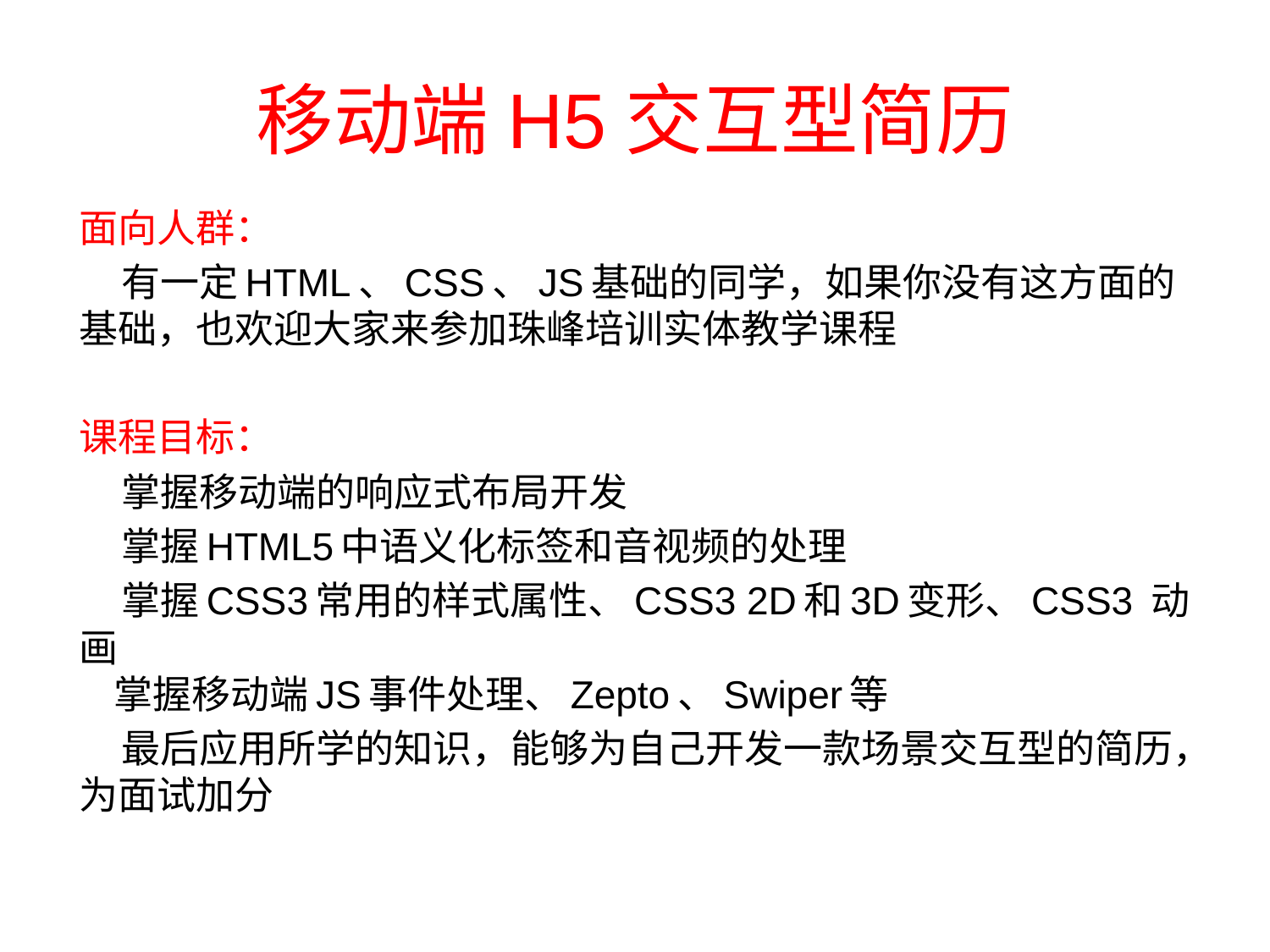

# 移动端H5交互型简历
面向人群：
    有一定HTML、CSS、JS基础的同学，如果你没有这方面的基础，也欢迎大家来参加珠峰培训实体教学课程

课程目标：
    掌握移动端的响应式布局开发
    掌握HTML5中语义化标签和音视频的处理
    掌握CSS3常用的样式属性、CSS3 2D和3D变形、CSS3 动画
    掌握移动端JS事件处理、Zepto、Swiper等
    最后应用所学的知识，能够为自己开发一款场景交互型的简历，为面试加分